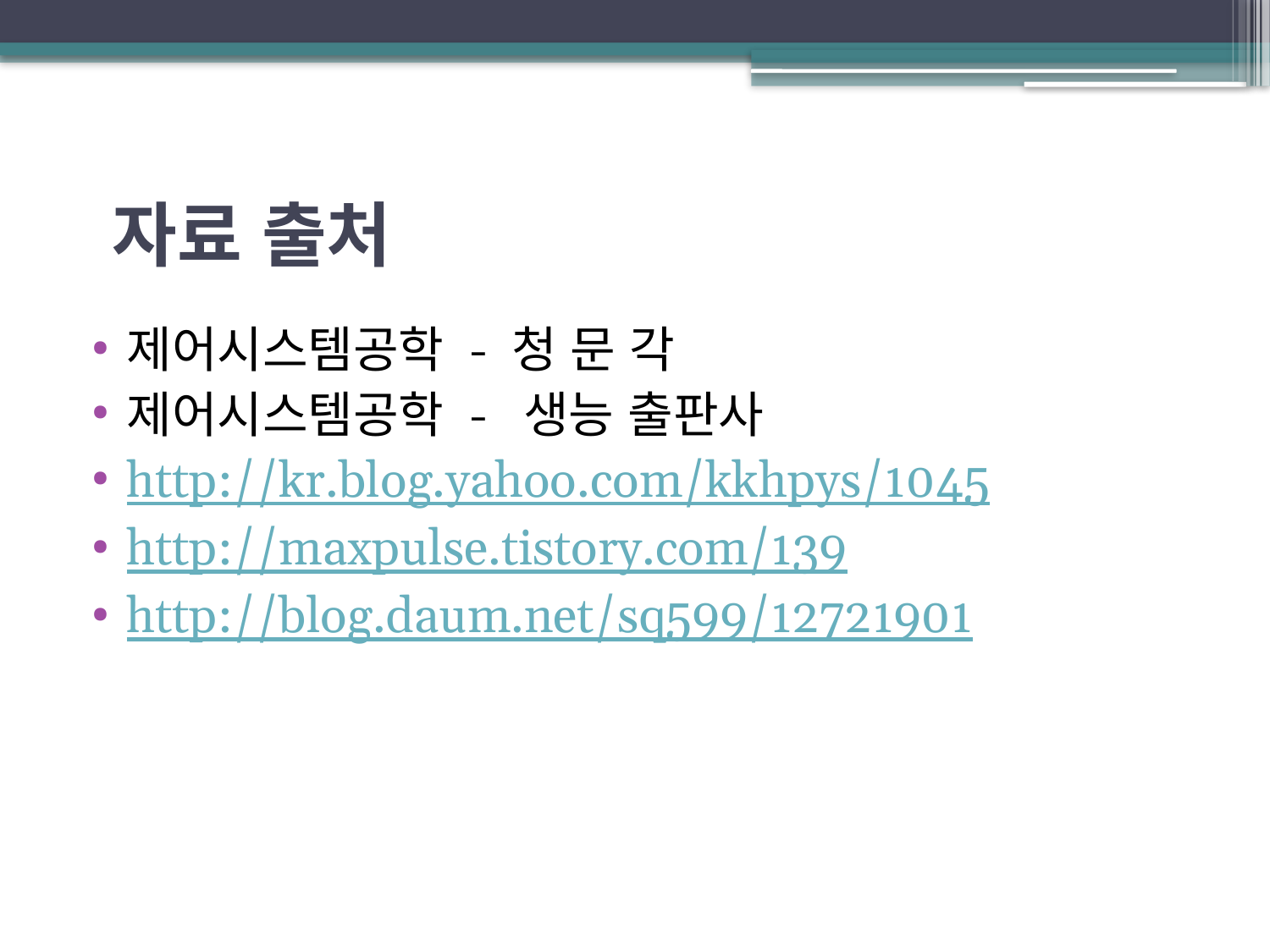

# 자료 출처
제어시스템공학 - 청 문 각
제어시스템공학 -  생능 출판사
http://kr.blog.yahoo.com/kkhpys/1045
http://maxpulse.tistory.com/139
http://blog.daum.net/sq599/12721901